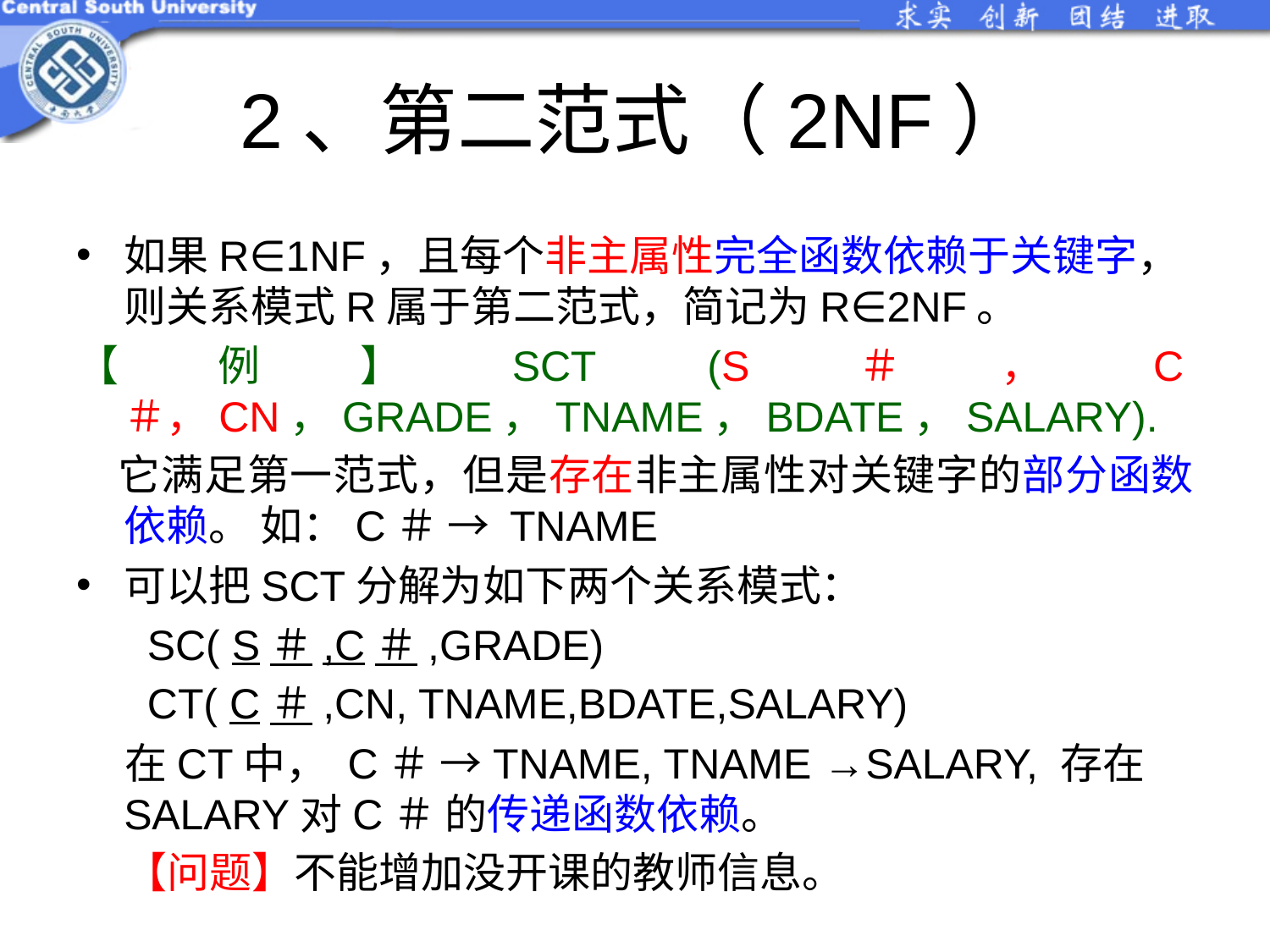

# 2、第二范式（2NF）
如果R∈1NF，且每个非主属性完全函数依赖于关键字，则关系模式R属于第二范式，简记为R∈2NF。
【例】SCT (S＃，C＃，CN，GRADE，TNAME，BDATE，SALARY).
   它满足第一范式，但是存在非主属性对关键字的部分函数依赖。 如：C＃ → TNAME
可以把SCT分解为如下两个关系模式：
      SC( S＃,C＃,GRADE)
      CT( C＃,CN, TNAME,BDATE,SALARY)
    在CT中， C＃ →TNAME, TNAME →SALARY, 存在SALARY对C＃ 的传递函数依赖。
    【问题】不能增加没开课的教师信息。